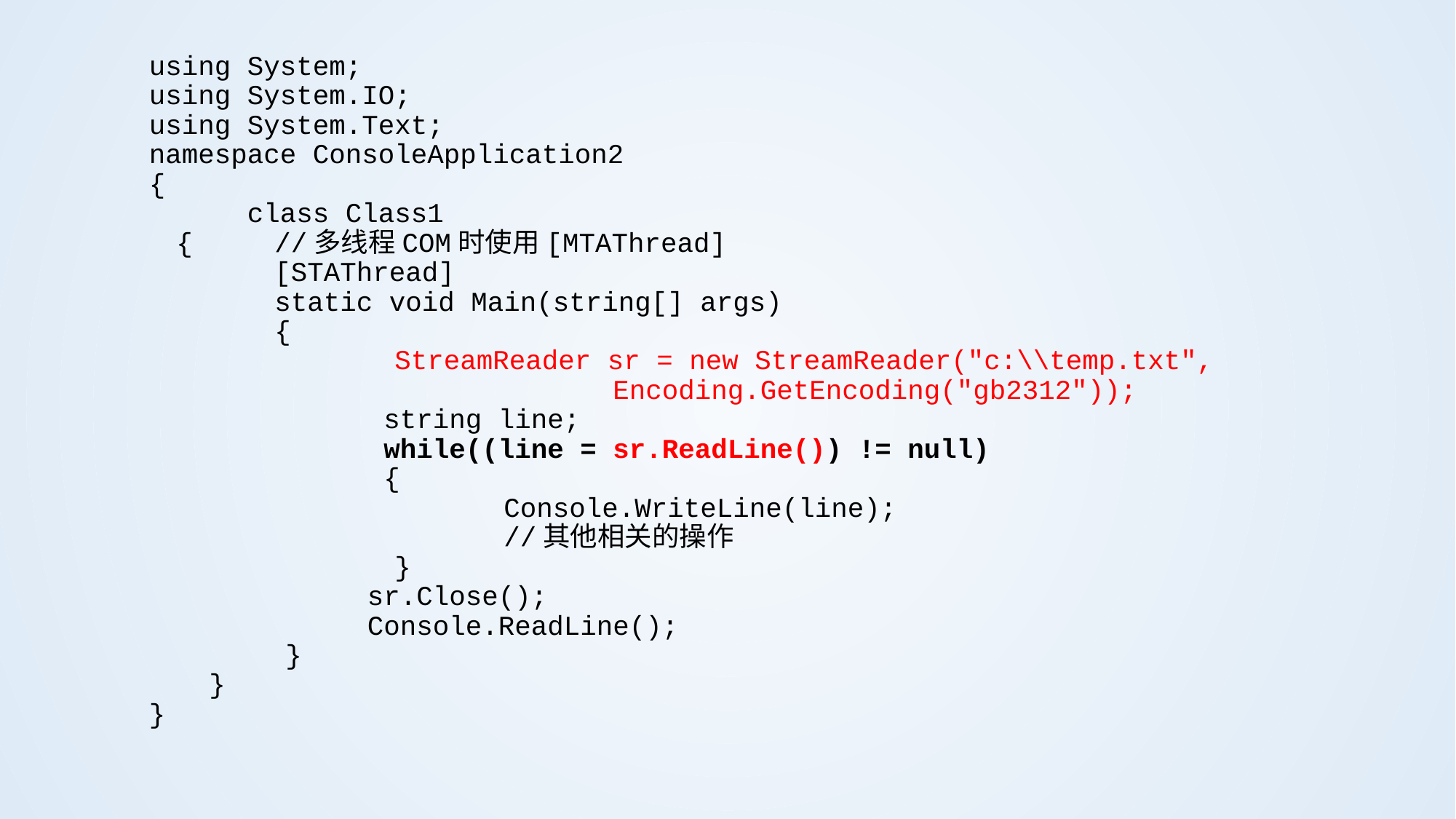

using System;
using System.IO;
using System.Text;
namespace ConsoleApplication2
{
      class Class1
	{     //多线程COM时使用[MTAThread]
	      [STAThread]
	      static void Main(string[] args)
	      {
			StreamReader sr = new StreamReader("c:\\temp.txt", 					Encoding.GetEncoding("gb2312"));
		      string line;
		      while((line = sr.ReadLine()) != null)
		      {
				Console.WriteLine(line);
				//其他相关的操作
			}
		     sr.Close();
		     Console.ReadLine();
		}
	  }
}